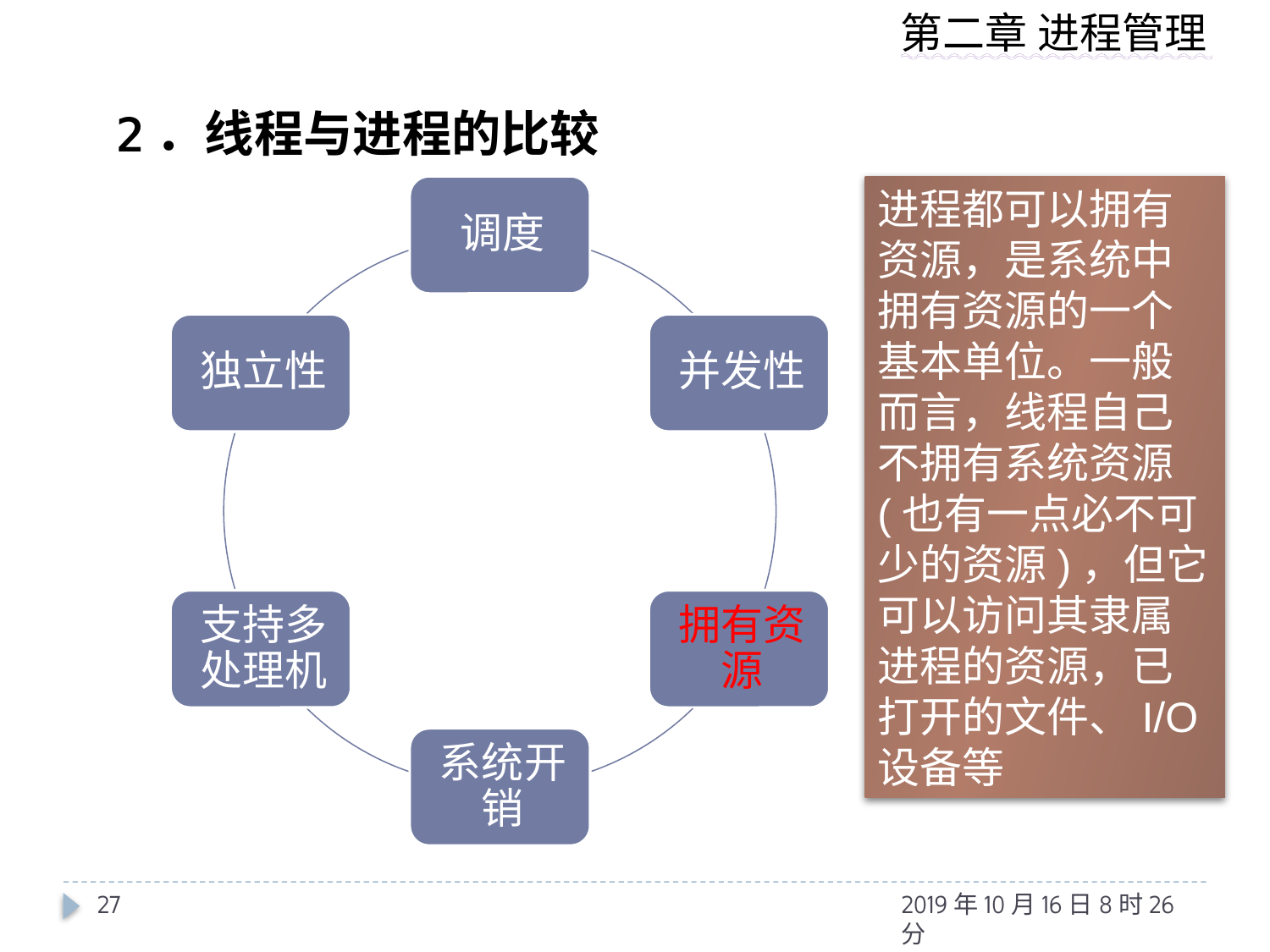

2．线程与进程的比较
调度
并发性
拥有资源
系统开销
支持多处理机
独立性
进程都可以拥有资源，是系统中拥有资源的一个基本单位。一般而言，线程自己不拥有系统资源(也有一点必不可少的资源)，但它可以访问其隶属进程的资源，已打开的文件、I/O设备等
27
2019年10月16日8时26分